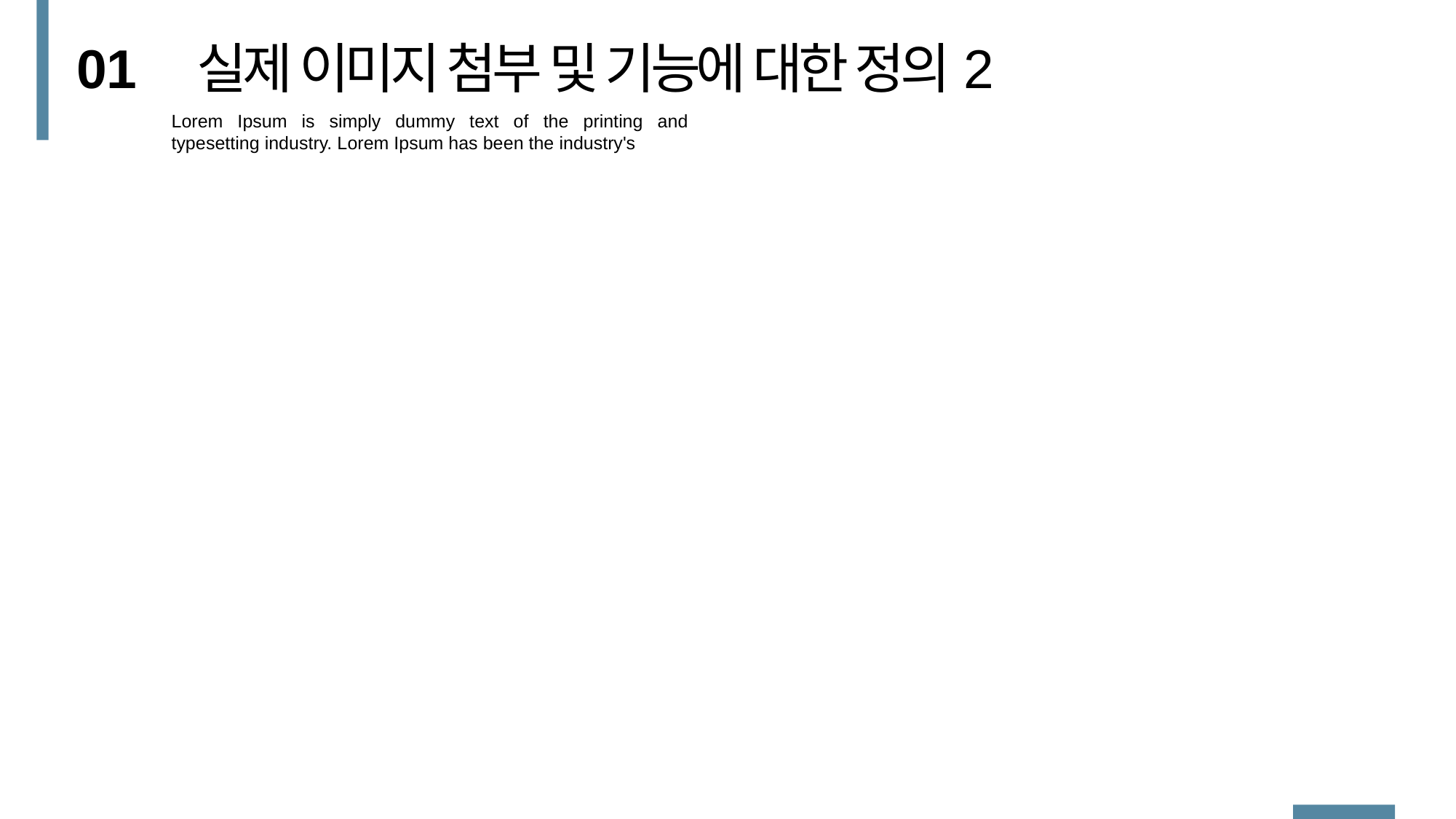

01
실제 이미지 첨부 및 기능에 대한 정의2
Lorem Ipsum is simply dummy text of the printing and typesetting industry. Lorem Ipsum has been the industry's